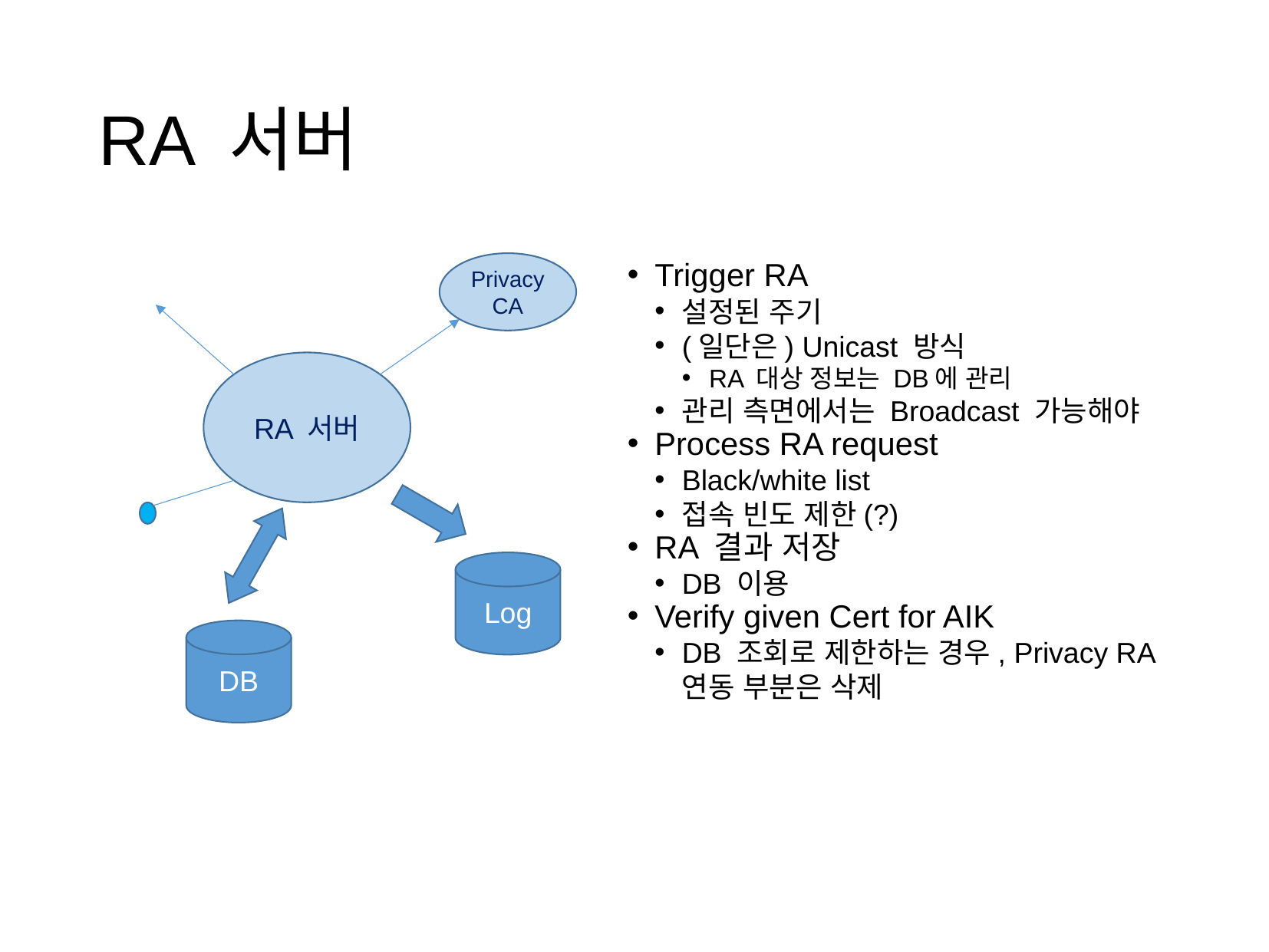

RA 서버
Privacy CA
Trigger RA
설정된 주기
(일단은) Unicast 방식
RA 대상 정보는 DB에 관리
관리 측면에서는 Broadcast 가능해야
Process RA request
Black/white list
접속 빈도 제한(?)
RA 결과 저장
DB 이용
Verify given Cert for AIK
DB 조회로 제한하는 경우, Privacy RA 연동 부분은 삭제

RA 서버

Log
DB